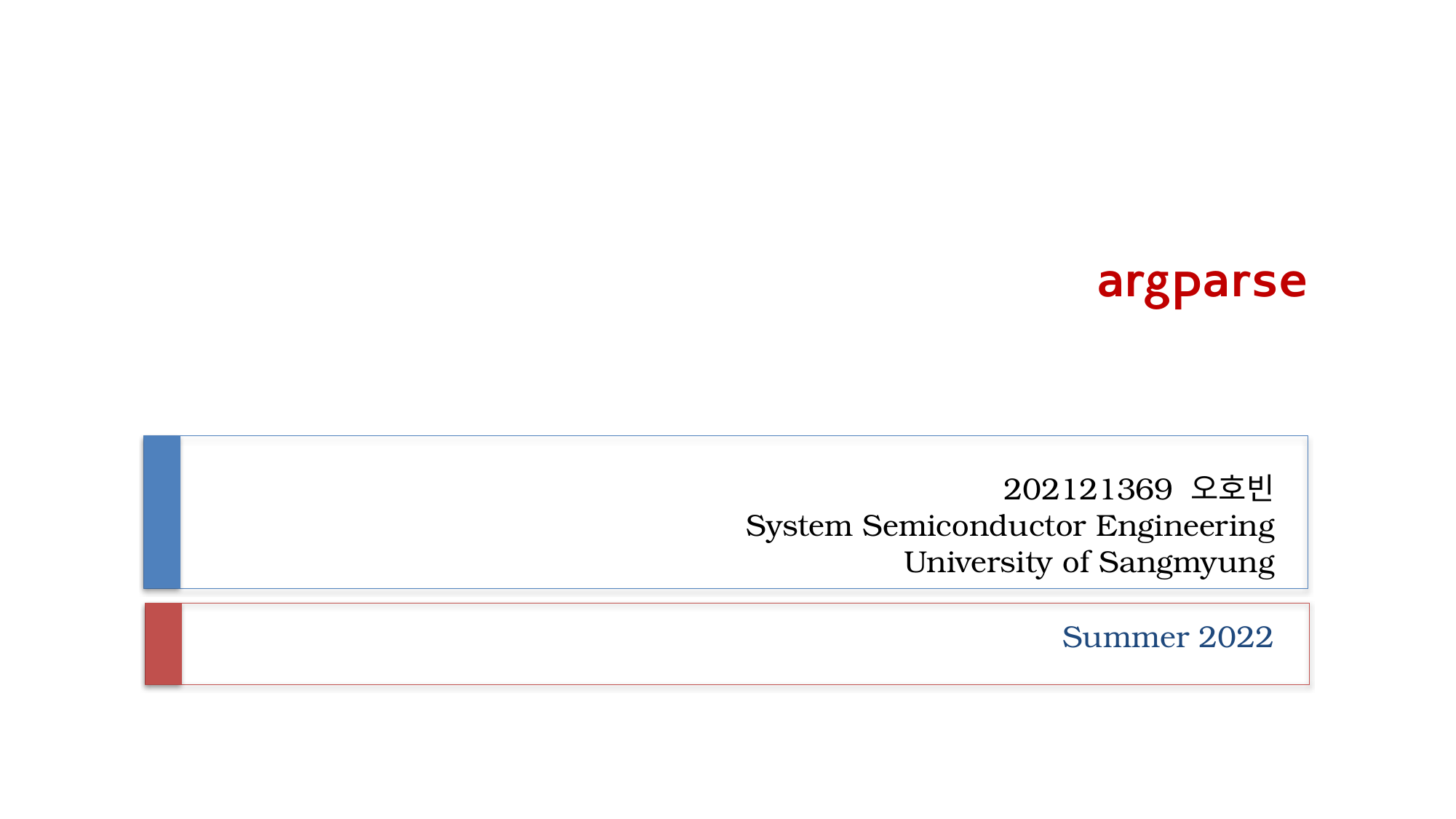

argparse
# 202121369 오호빈 System Semiconductor Engineering University of Sangmyung
Summer 2022